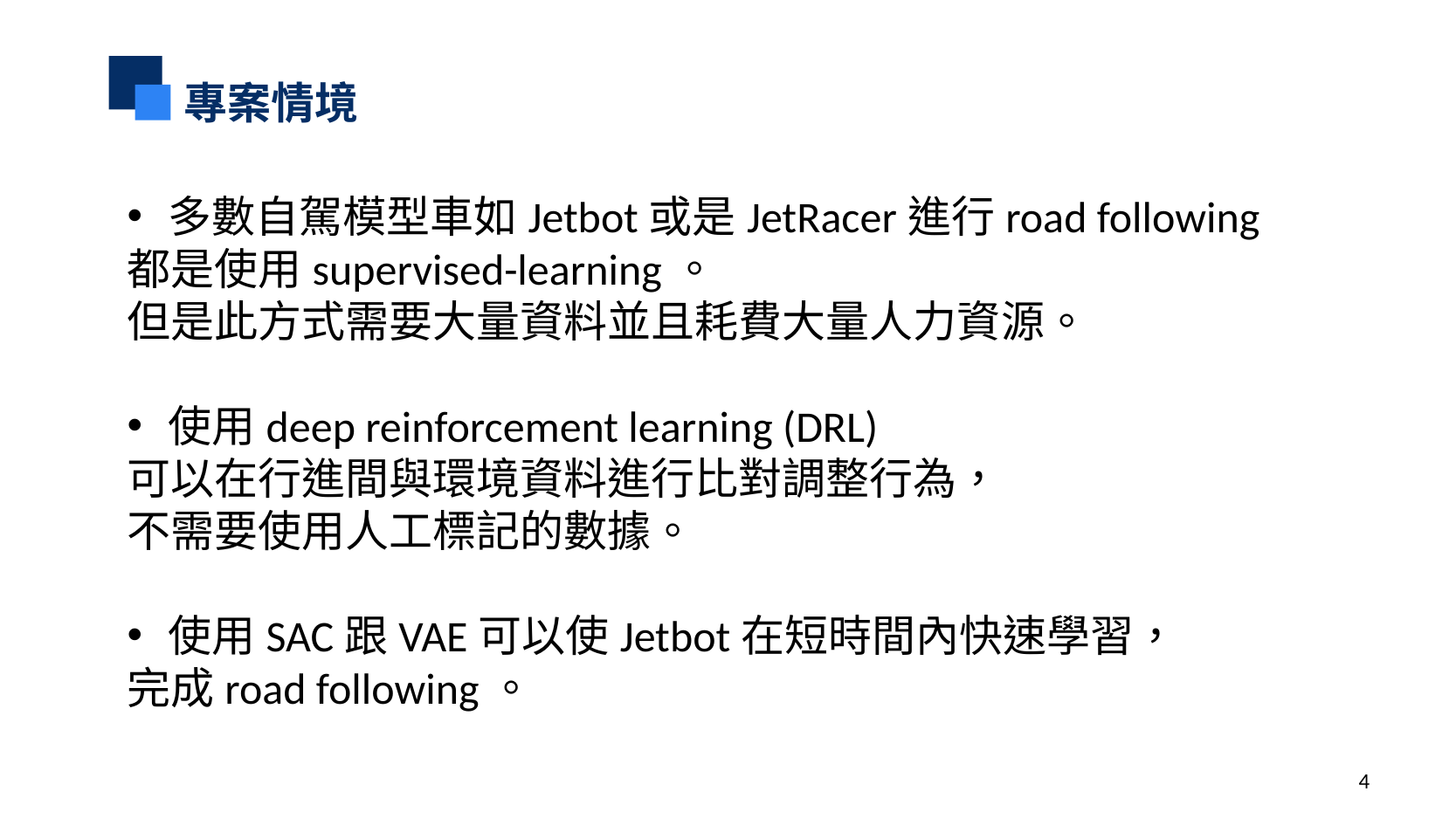

專案情境

多數自駕模型車如Jetbot或是JetRacer進行road following
都是使用supervised-learning。
但是此方式需要大量資料並且耗費大量人力資源。

使用deep reinforcement learning (DRL)
可以在行進間與環境資料進行比對調整行為，
不需要使用人工標記的數據。

使用SAC跟VAE可以使Jetbot在短時間內快速學習，
完成road following。
4